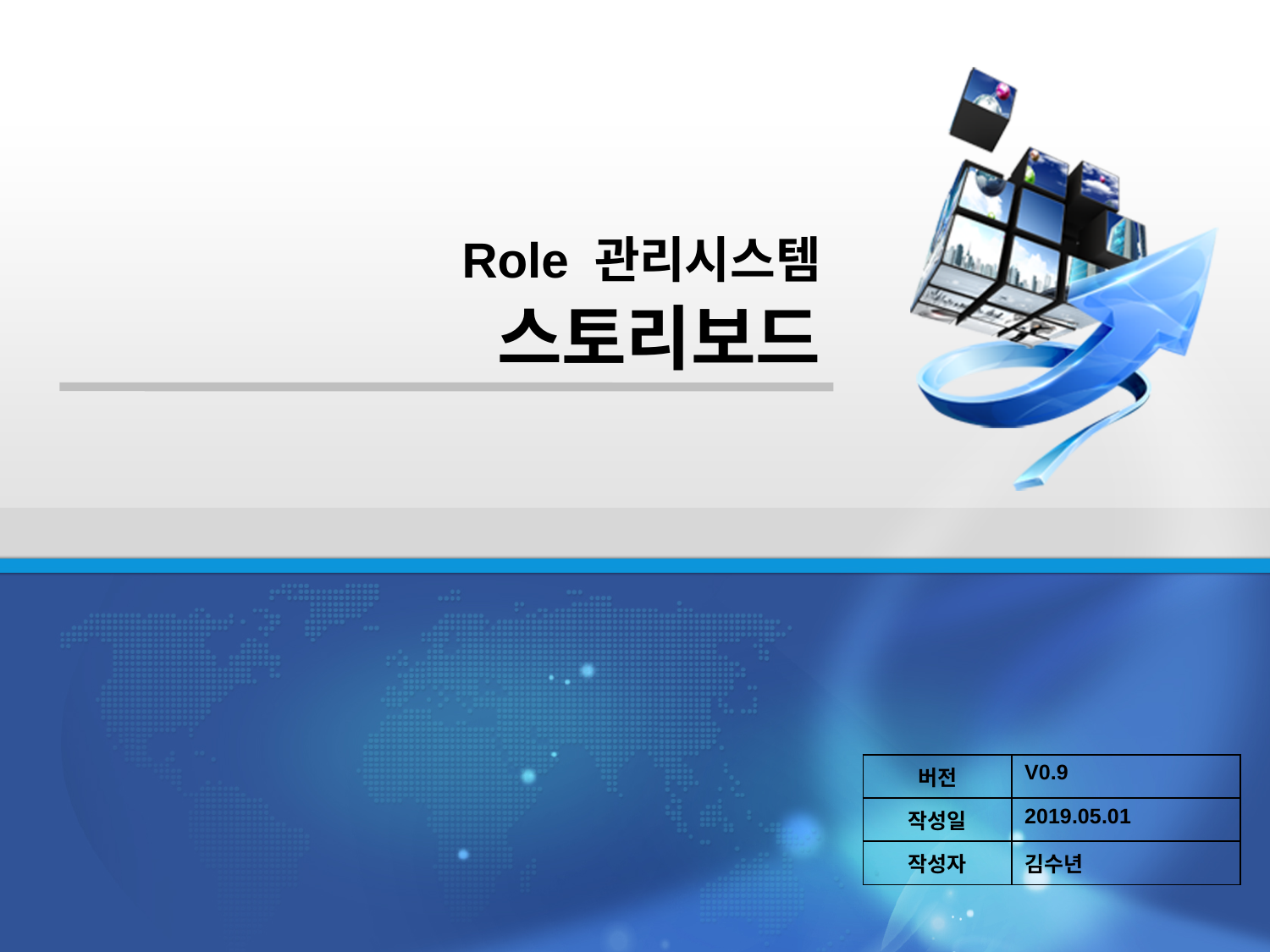

Role 관리시스템
스토리보드
| 버전 | V0.9 |
| --- | --- |
| 작성일 | 2019.05.01 |
| 작성자 | 김수년 |